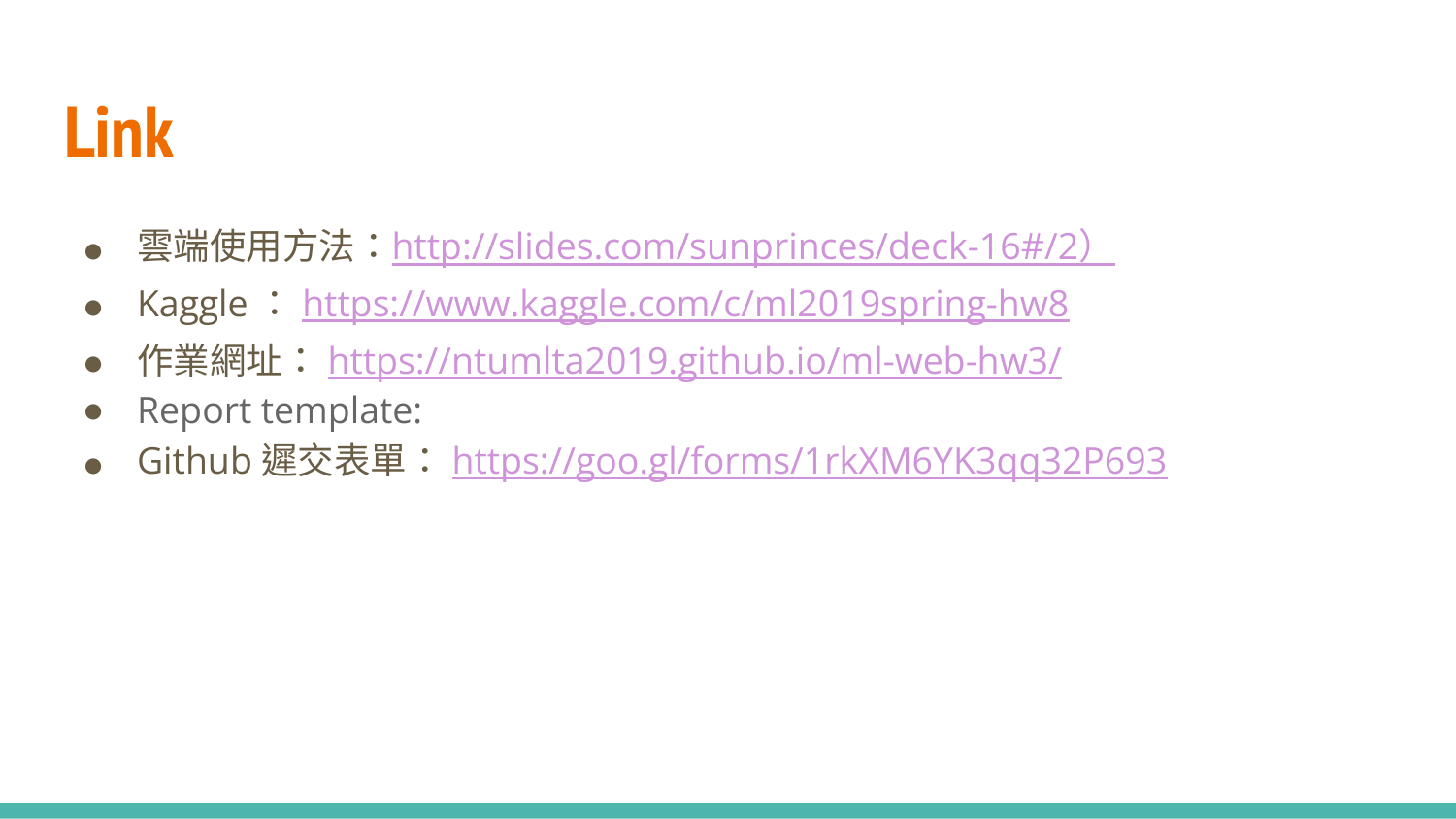

# Link
雲端使用方法：http://slides.com/sunprinces/deck-16#/2）
Kaggle：https://www.kaggle.com/c/ml2019spring-hw8
作業網址：https://ntumlta2019.github.io/ml-web-hw3/
Report template:
Github遲交表單：https://goo.gl/forms/1rkXM6YK3qq32P693